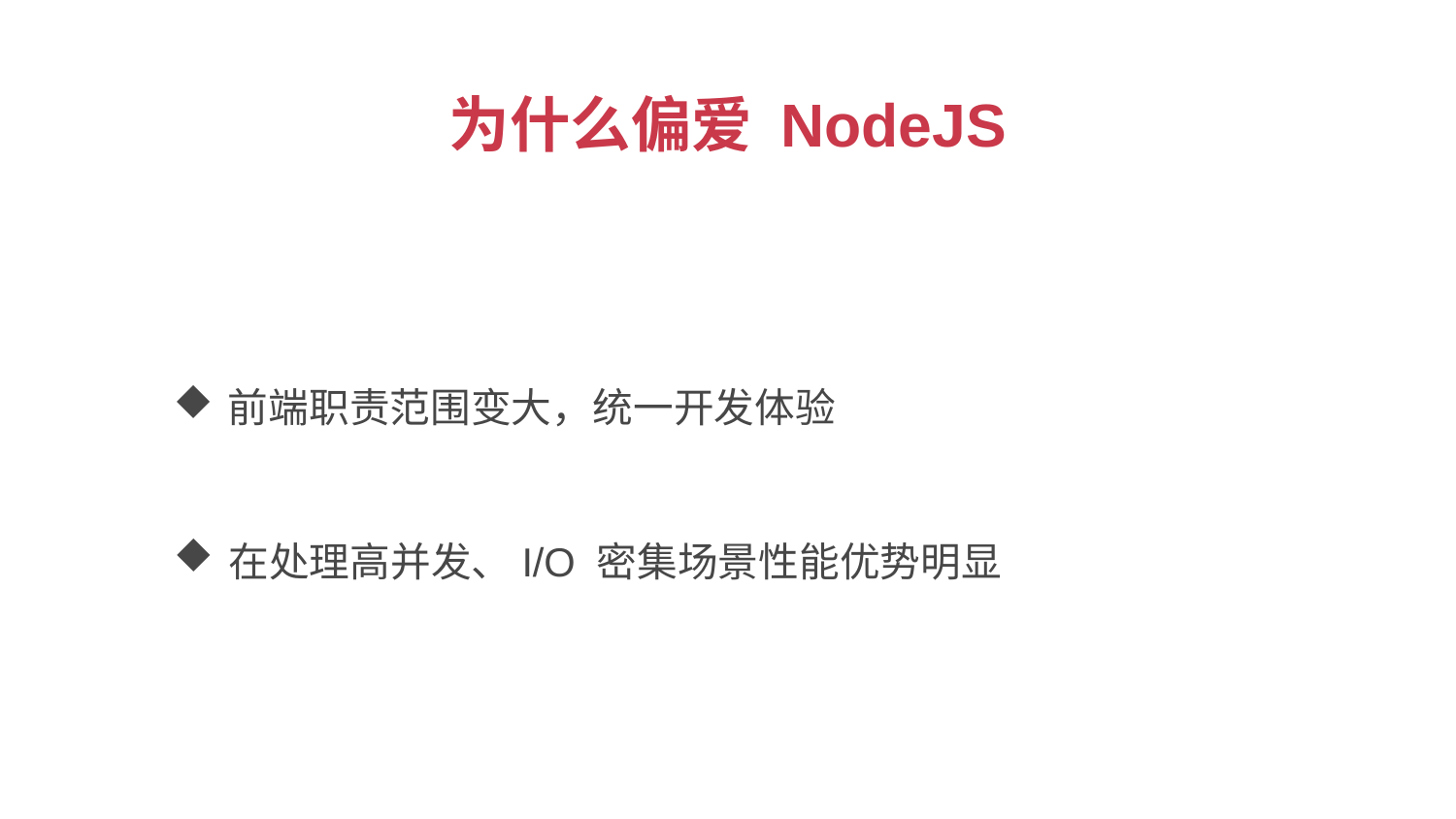

为什么偏爱 NodeJS
前端职责范围变大，统一开发体验
在处理高并发、I/O 密集场景性能优势明显